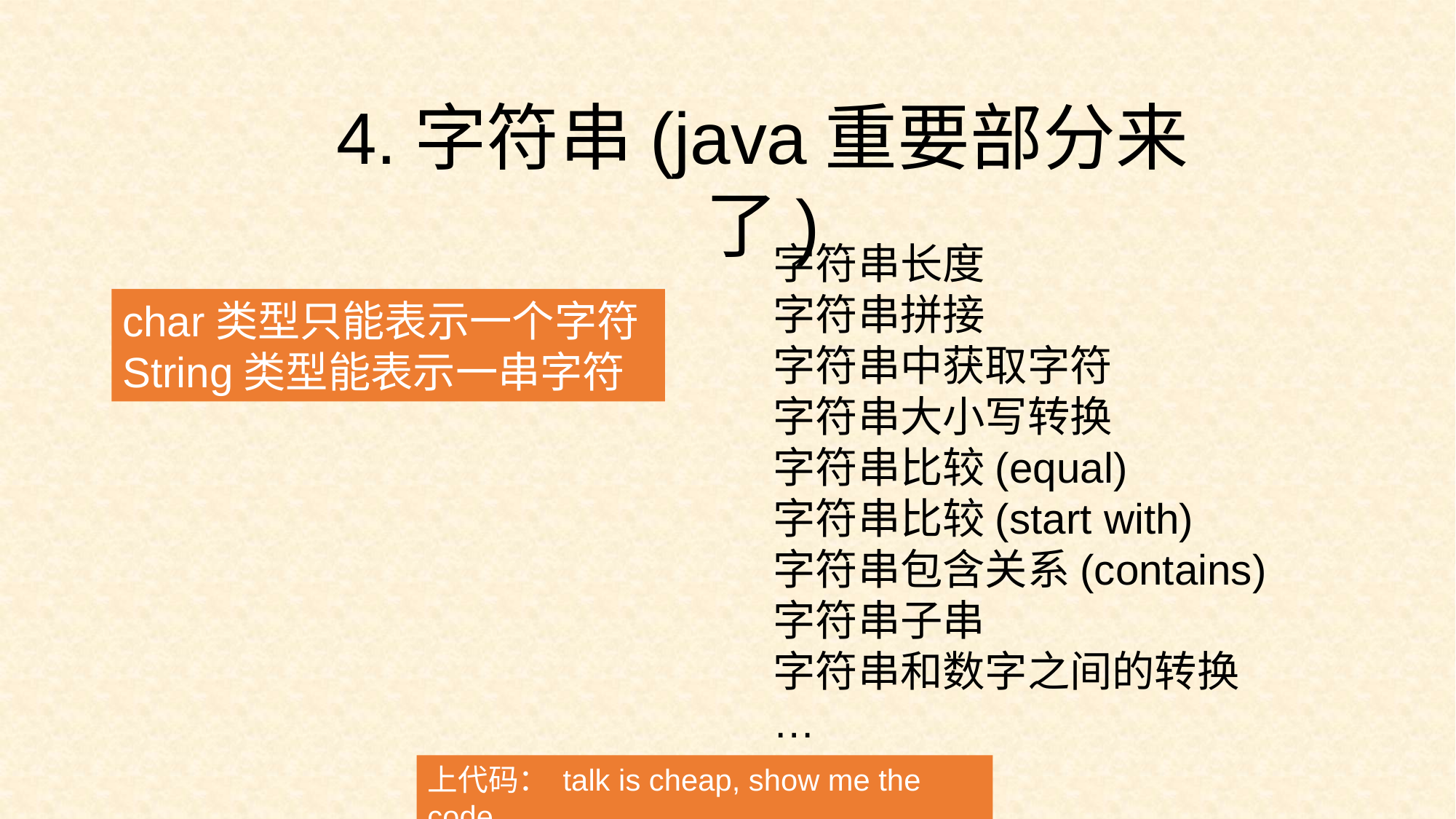

4.字符串(java重要部分来了)
字符串长度
字符串拼接
字符串中获取字符
字符串大小写转换
字符串比较(equal)
字符串比较(start with)
字符串包含关系(contains)
字符串子串
字符串和数字之间的转换
…
char类型只能表示一个字符
String类型能表示一串字符
上代码： talk is cheap, show me the code